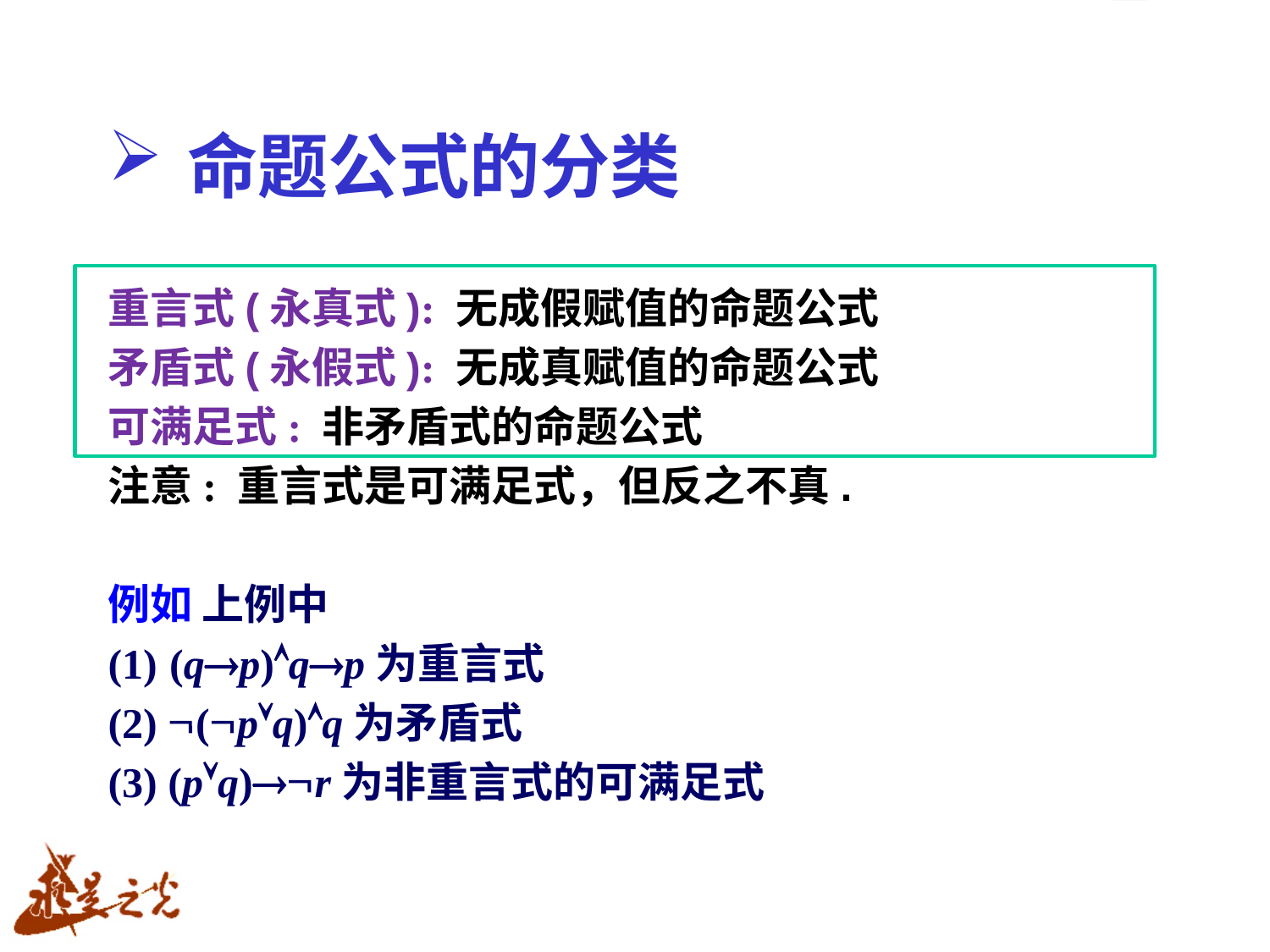

# 命题公式的分类

重言式(永真式): 无成假赋值的命题公式
矛盾式(永假式): 无成真赋值的命题公式
可满足式: 非矛盾式的命题公式
注意: 重言式是可满足式，但反之不真.

例如 上例中
(1) (q→p)∧q→p为重言式
(2) ¬(¬p∨q)∧q为矛盾式
(3) (p∨q)→¬r为非重言式的可满足式
23